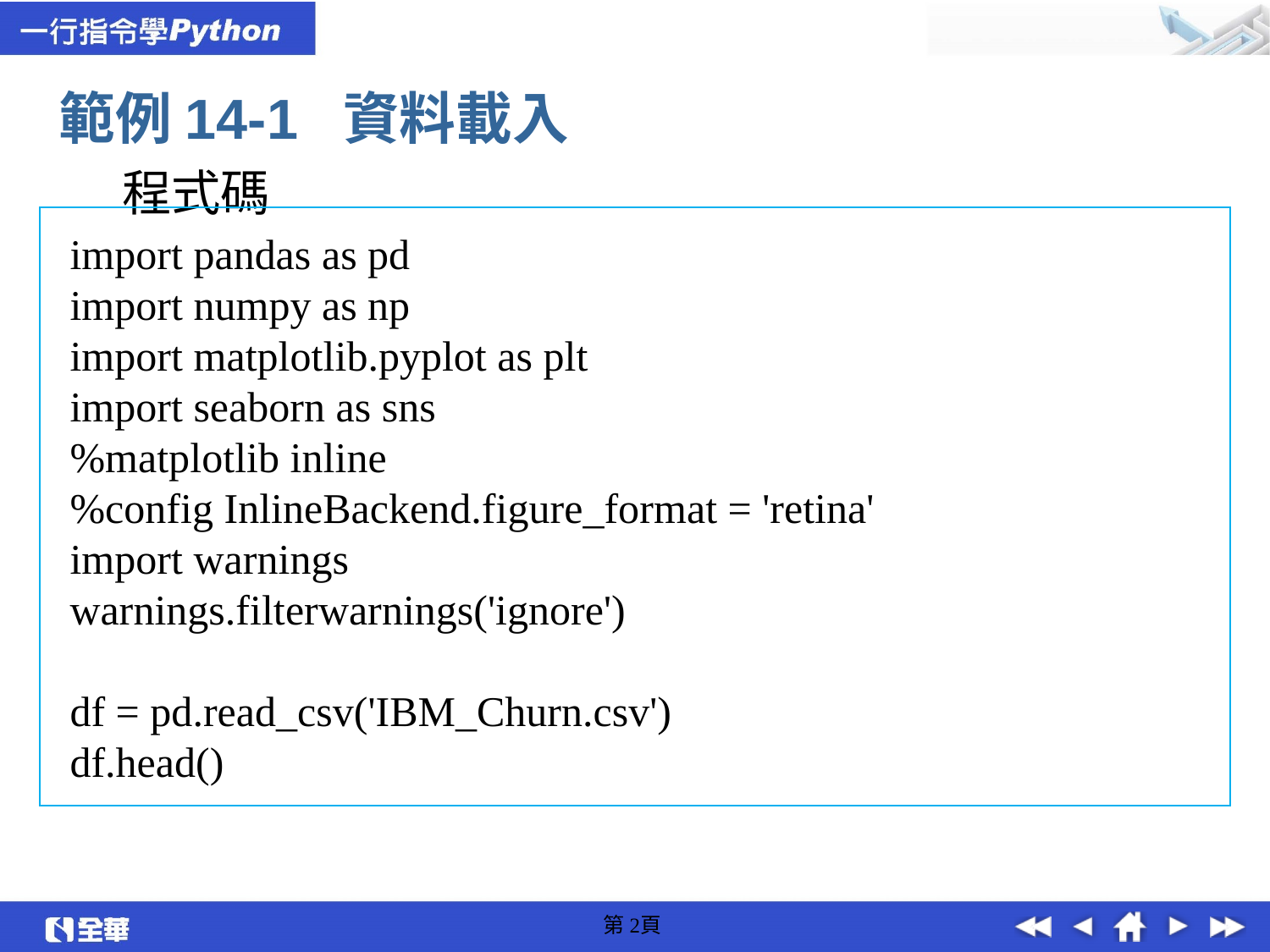

範例14-1  資料載入
程式碼
import pandas as pd
import numpy as np
import matplotlib.pyplot as plt
import seaborn as sns
%matplotlib inline
%config InlineBackend.figure_format = 'retina'
import warnings
warnings.filterwarnings('ignore')

df = pd.read_csv('IBM_Churn.csv')
df.head()